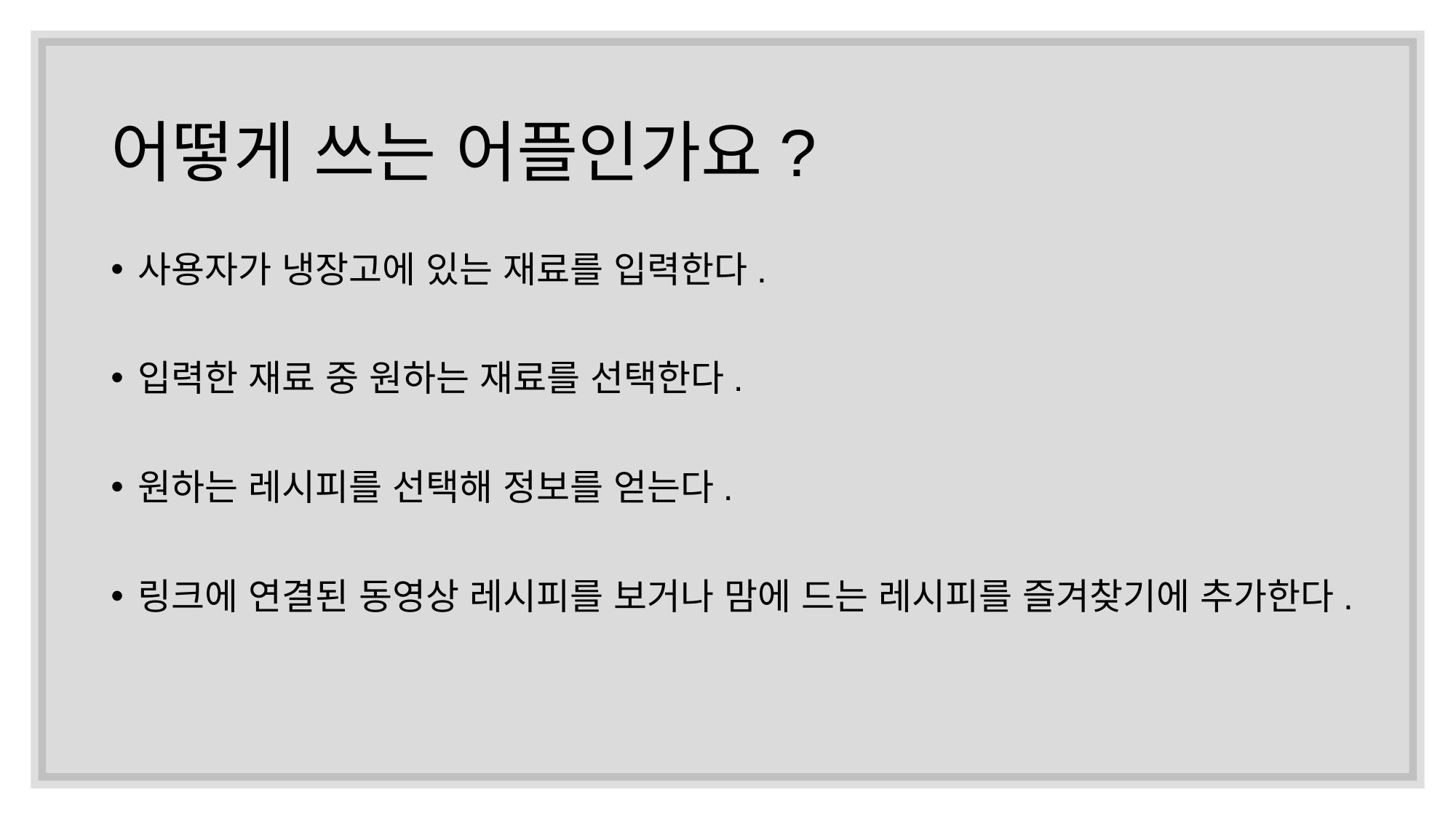

# 어떻게 쓰는 어플인가요?
사용자가 냉장고에 있는 재료를 입력한다.

입력한 재료 중 원하는 재료를 선택한다.

원하는 레시피를 선택해 정보를 얻는다.

링크에 연결된 동영상 레시피를 보거나 맘에 드는 레시피를 즐겨찾기에 추가한다.